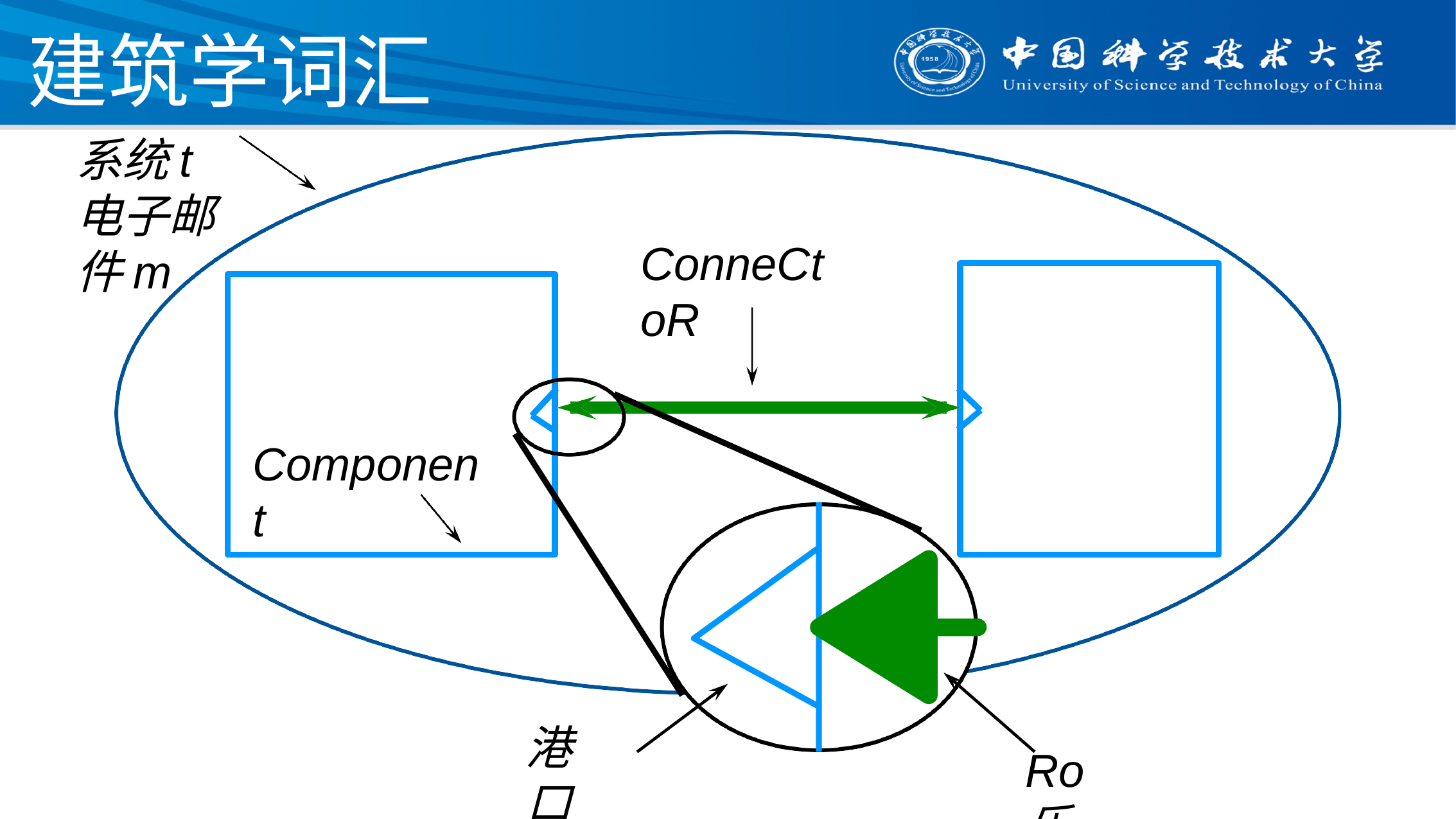

# 建筑学词汇
系统t电子邮件m

ConneCtoR

Component

港口
Ro乐
8